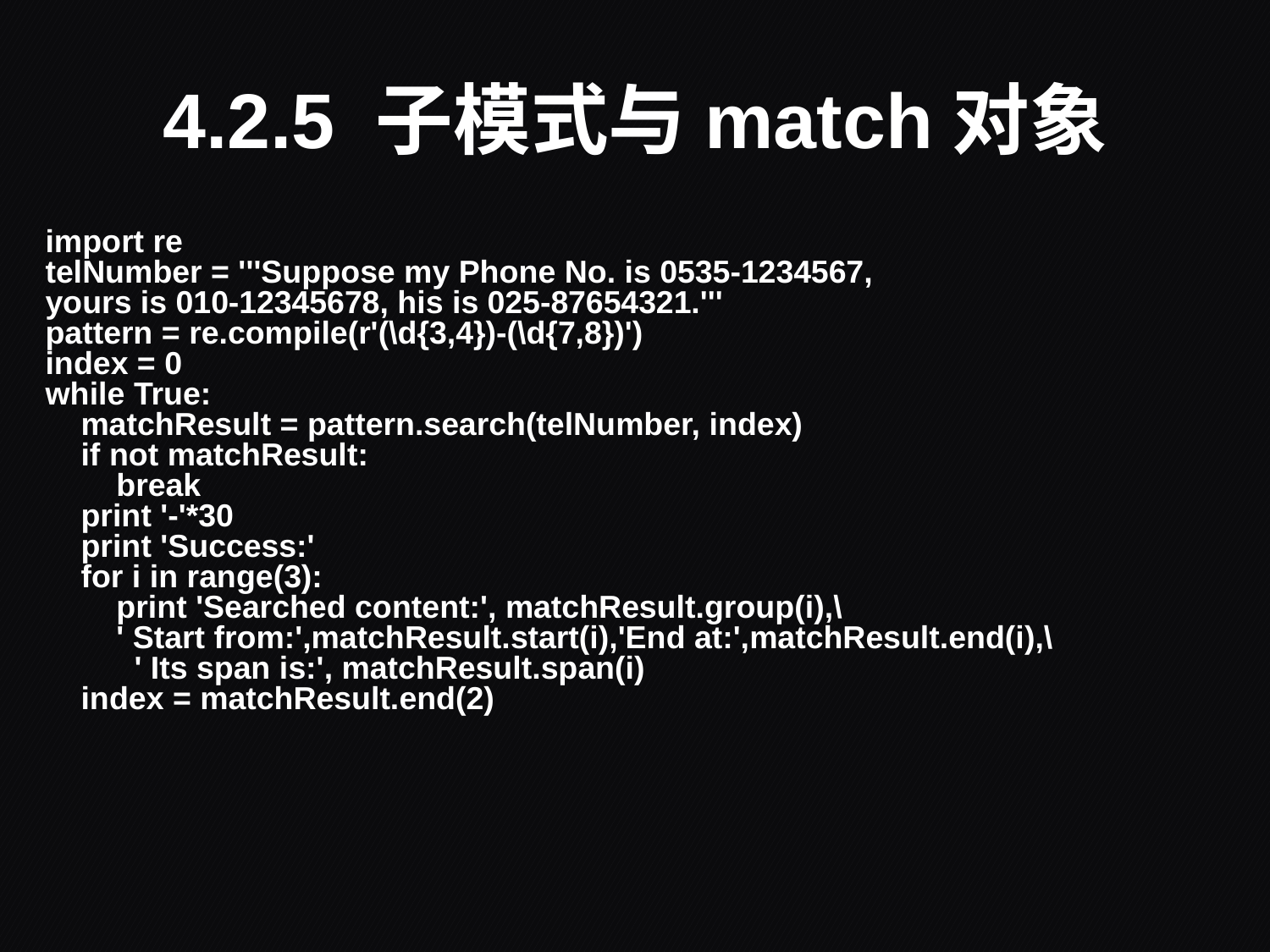

# 4.2.5 子模式与match对象
import re
telNumber = '''Suppose my Phone No. is 0535-1234567,
yours is 010-12345678, his is 025-87654321.'''
pattern = re.compile(r'(\d{3,4})-(\d{7,8})')
index = 0
while True:
    matchResult = pattern.search(telNumber, index)
    if not matchResult:
        break
    print '-'*30
    print 'Success:'
    for i in range(3):
        print 'Searched content:', matchResult.group(i),\
        ' Start from:',matchResult.start(i),'End at:',matchResult.end(i),\
          ' Its span is:', matchResult.span(i)
    index = matchResult.end(2)